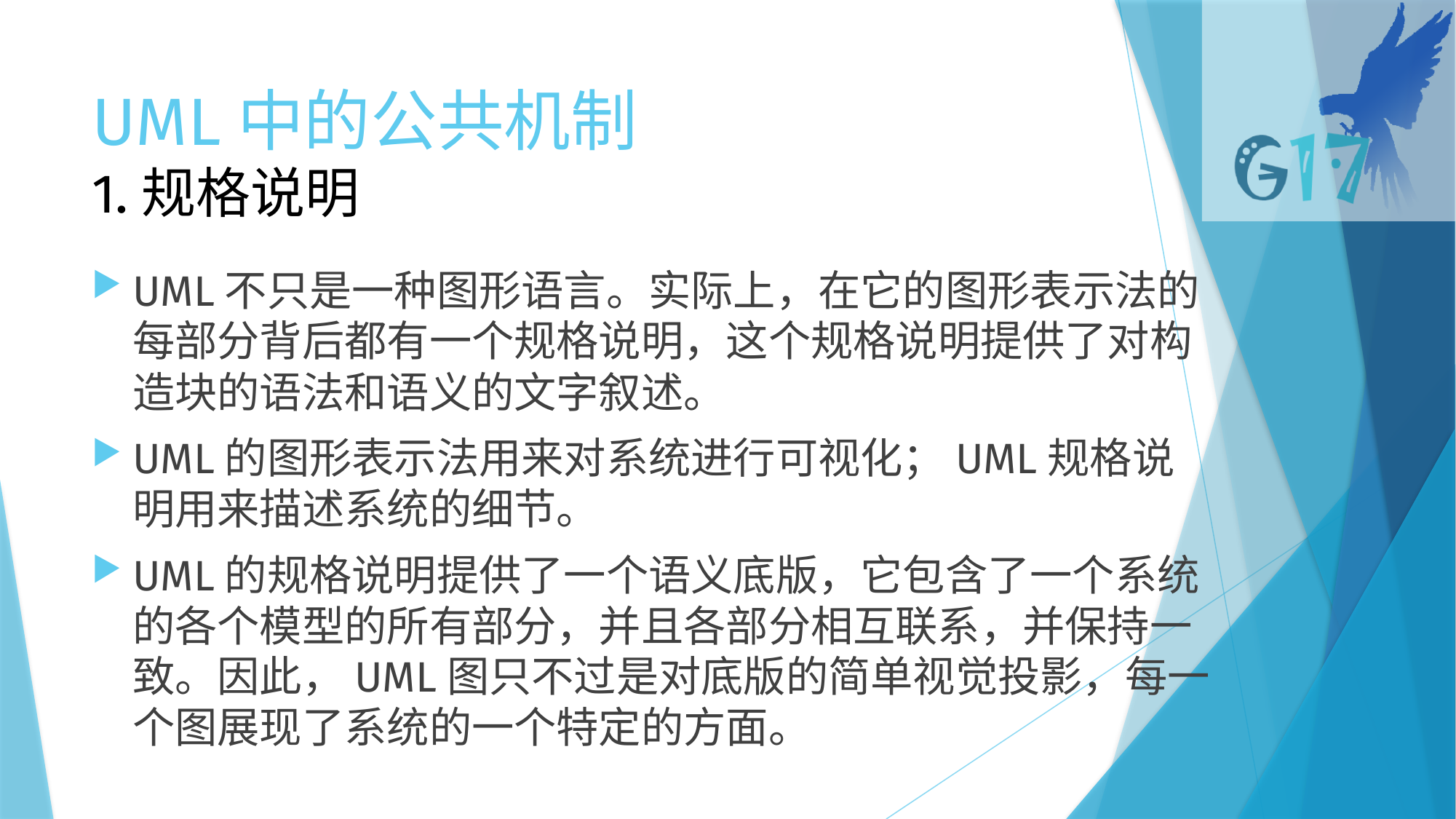

# UML中的公共机制 1.规格说明
UML不只是一种图形语言。实际上，在它的图形表示法的每部分背后都有一个规格说明，这个规格说明提供了对构造块的语法和语义的文字叙述。
UML的图形表示法用来对系统进行可视化；UML规格说明用来描述系统的细节。
UML的规格说明提供了一个语义底版，它包含了一个系统的各个模型的所有部分，并且各部分相互联系，并保持一致。因此，UML图只不过是对底版的简单视觉投影，每一个图展现了系统的一个特定的方面。